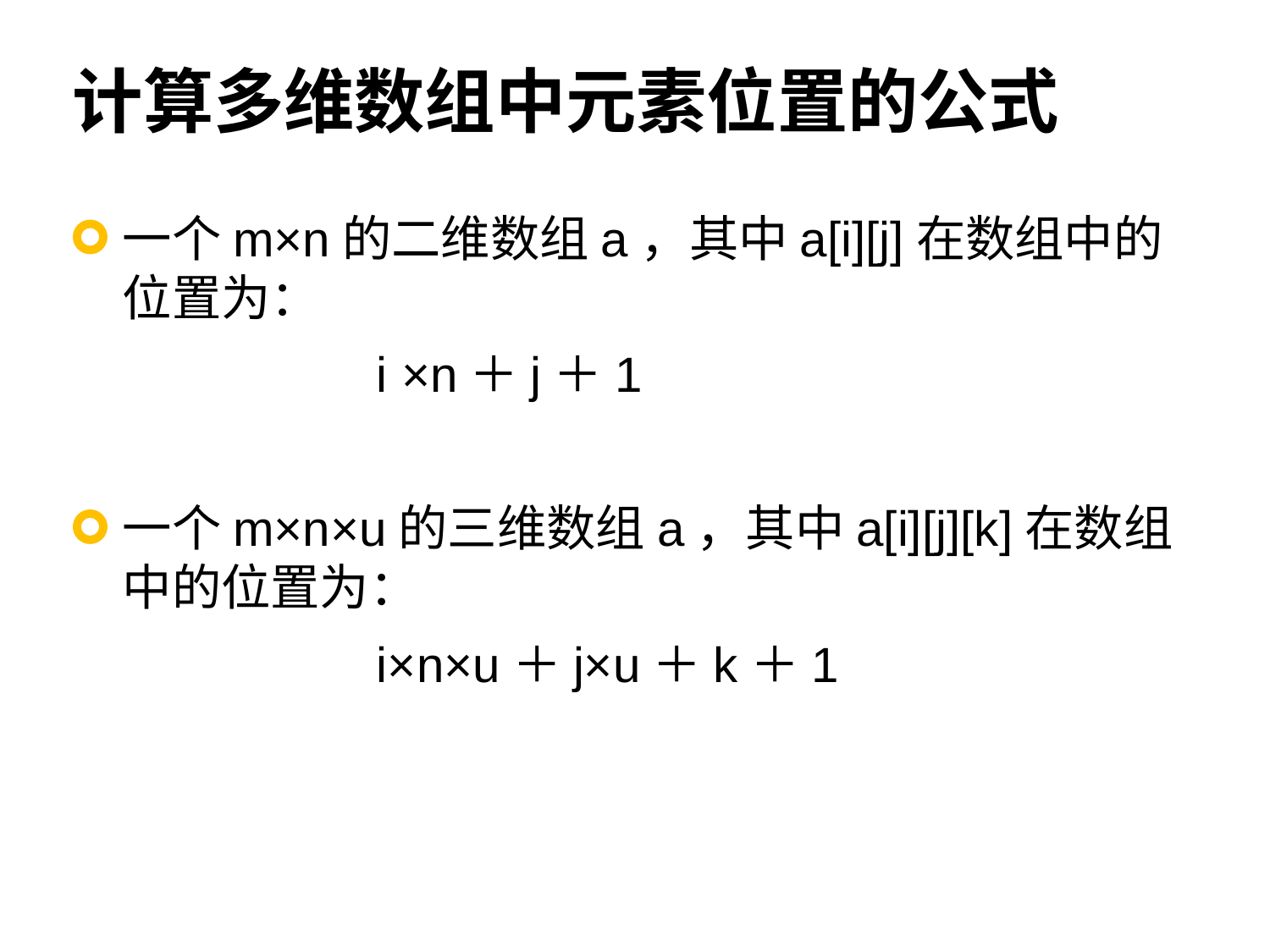

# 计算多维数组中元素位置的公式
一个m×n的二维数组a，其中a[i][j]在数组中的位置为：
			i ×n＋j＋1

一个m×n×u的三维数组a，其中a[i][j][k]在数组中的位置为：
			i×n×u＋j×u＋k＋1